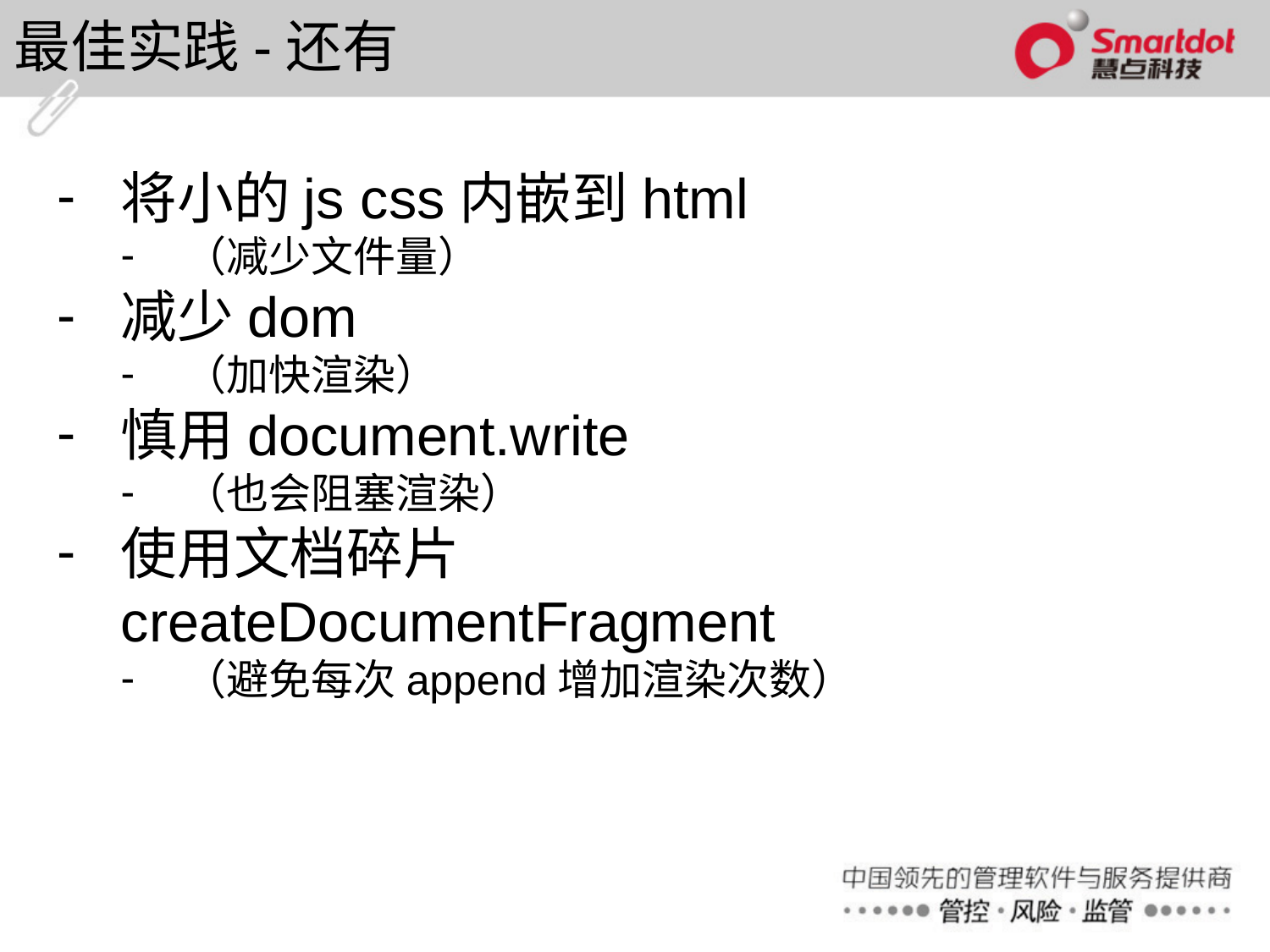

最佳实践-还有
将小的js css内嵌到html
（减少文件量）
减少dom
（加快渲染）
慎用document.write
（也会阻塞渲染）
使用文档碎片createDocumentFragment
（避免每次append增加渲染次数）